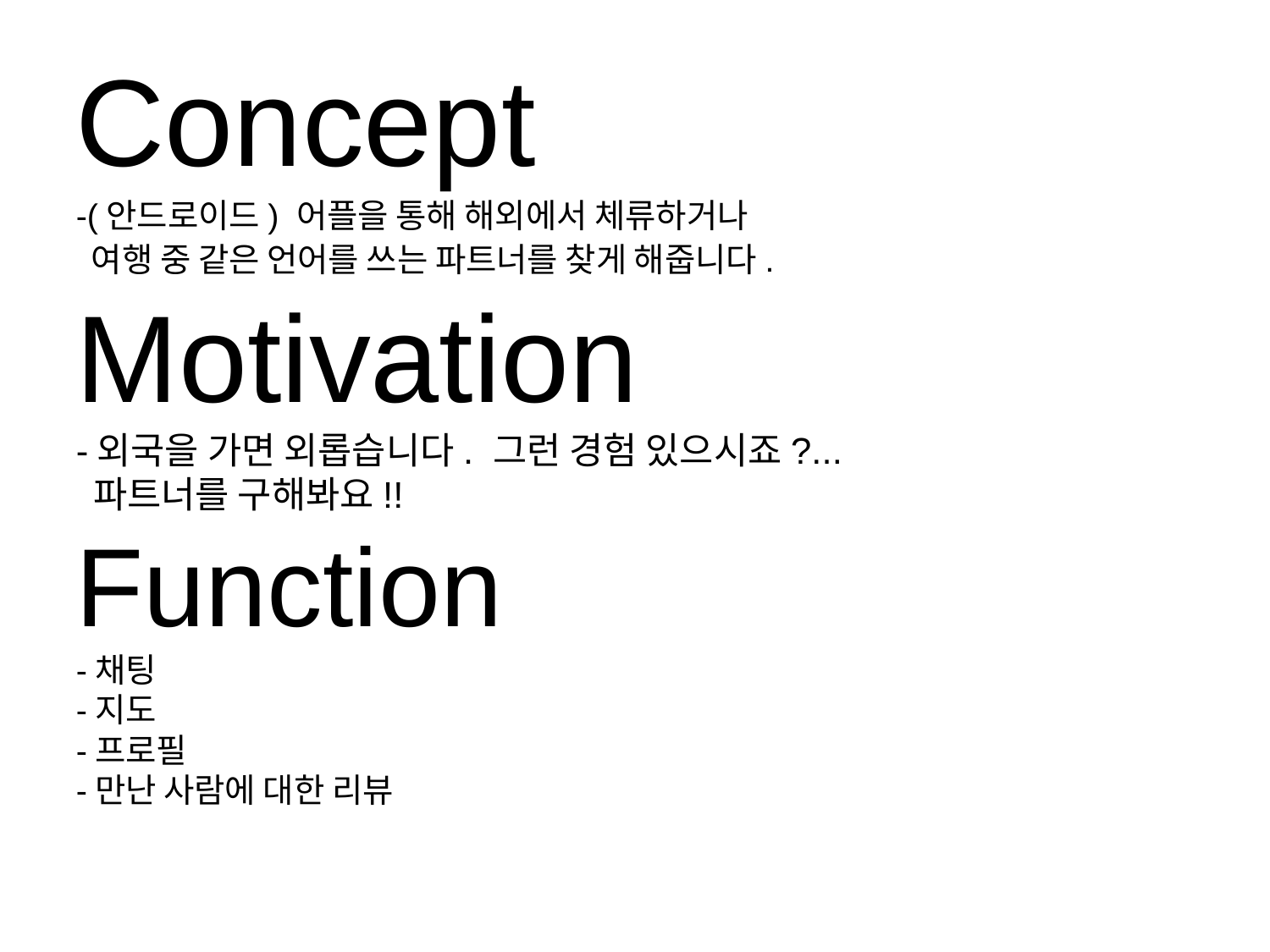

Concept
-(안드로이드) 어플을 통해 해외에서 체류하거나
 여행 중 같은 언어를 쓰는 파트너를 찾게 해줍니다.
Motivation
-외국을 가면 외롭습니다. 그런 경험 있으시죠?...
 파트너를 구해봐요!!
Function
-채팅
-지도
-프로필
-만난 사람에 대한 리뷰